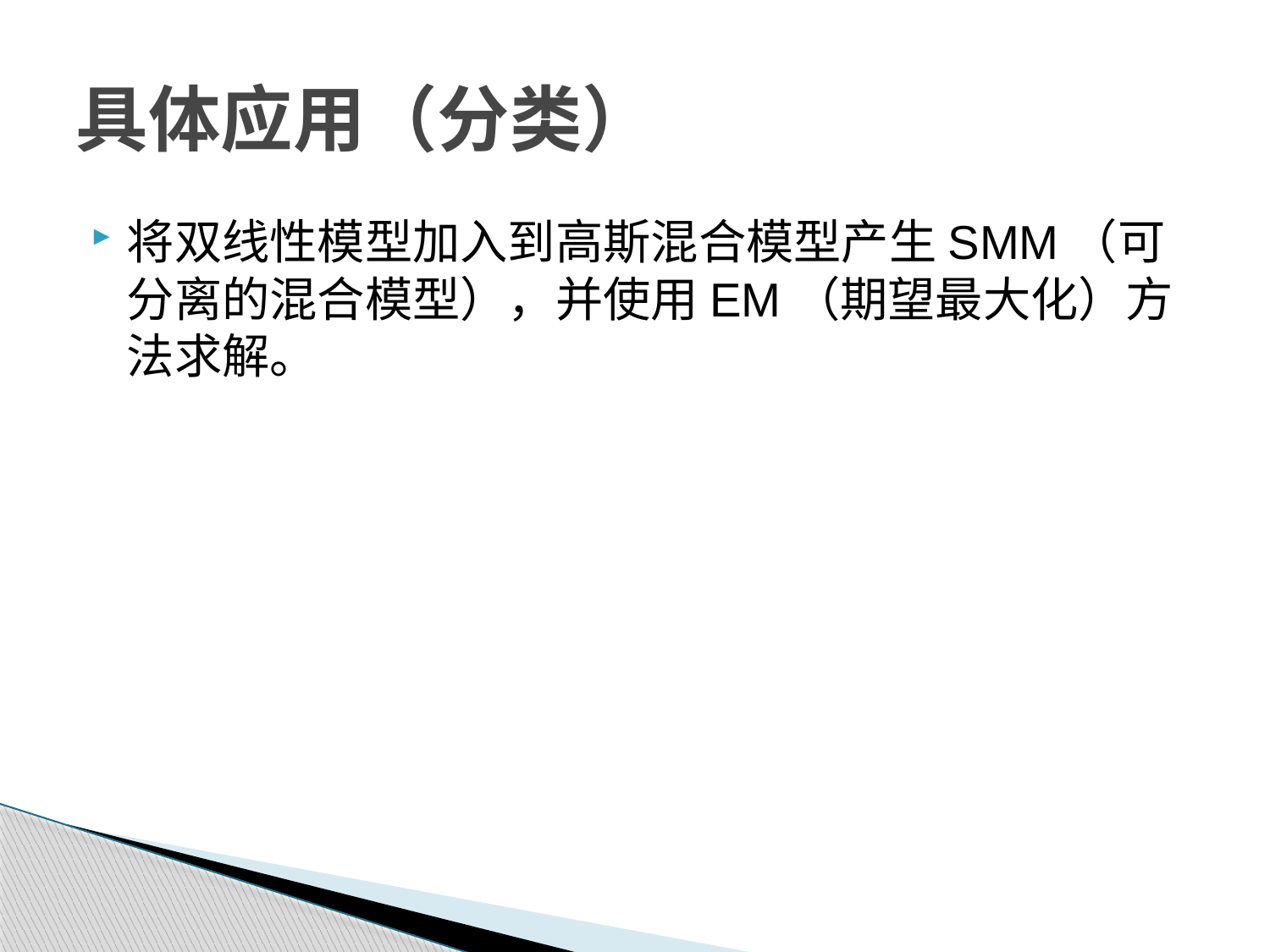

# 具体应用（分类）
将双线性模型加入到高斯混合模型产生SMM（可分离的混合模型），并使用EM（期望最大化）方法求解。